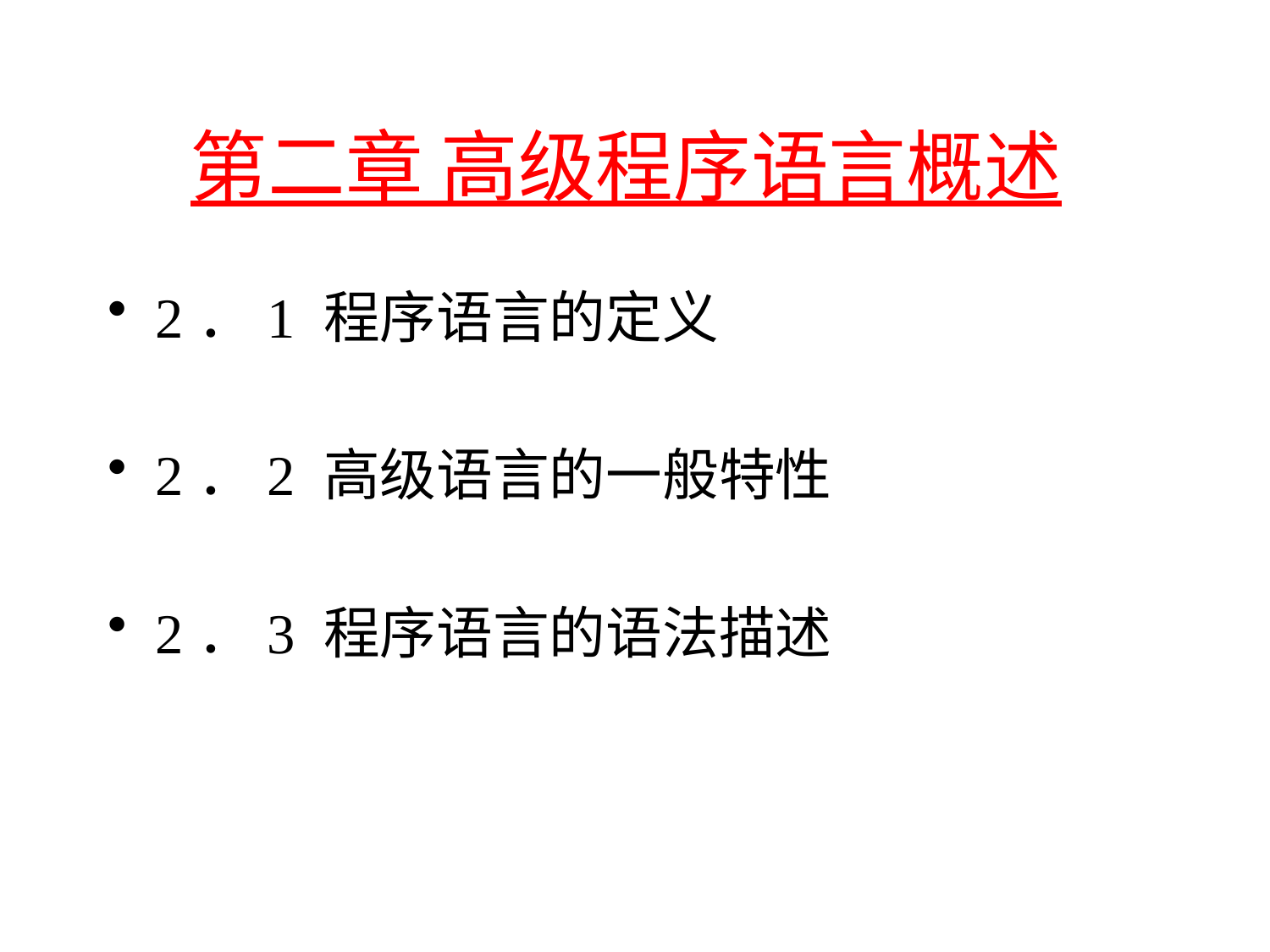

# 第二章 高级程序语言概述
2．1 程序语言的定义

2．2 高级语言的一般特性

2．3 程序语言的语法描述